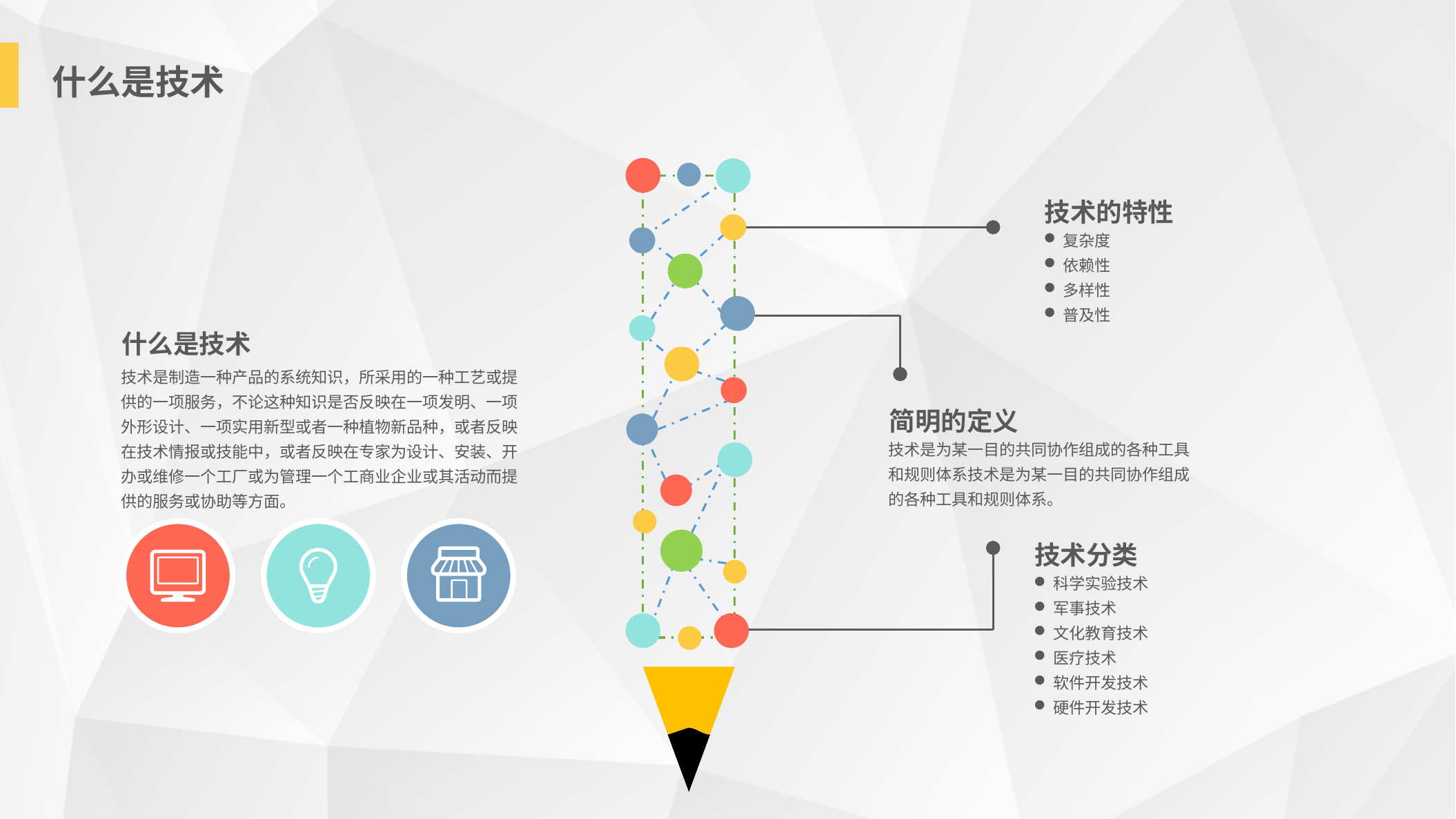

什么是技术

技术的特性
复杂度
依赖性
多样性
普及性
什么是技术
技术是制造一种产品的系统知识，所采用的一种工艺或提供的一项服务，不论这种知识是否反映在一项发明、一项外形设计、一项实用新型或者一种植物新品种，或者反映在技术情报或技能中，或者反映在专家为设计、安装、开办或维修一个工厂或为管理一个工商业企业或其活动而提供的服务或协助等方面。
简明的定义
技术是为某一目的共同协作组成的各种工具和规则体系技术是为某一目的共同协作组成的各种工具和规则体系。

技术分类
科学实验技术
军事技术
文化教育技术
医疗技术
软件开发技术
硬件开发技术